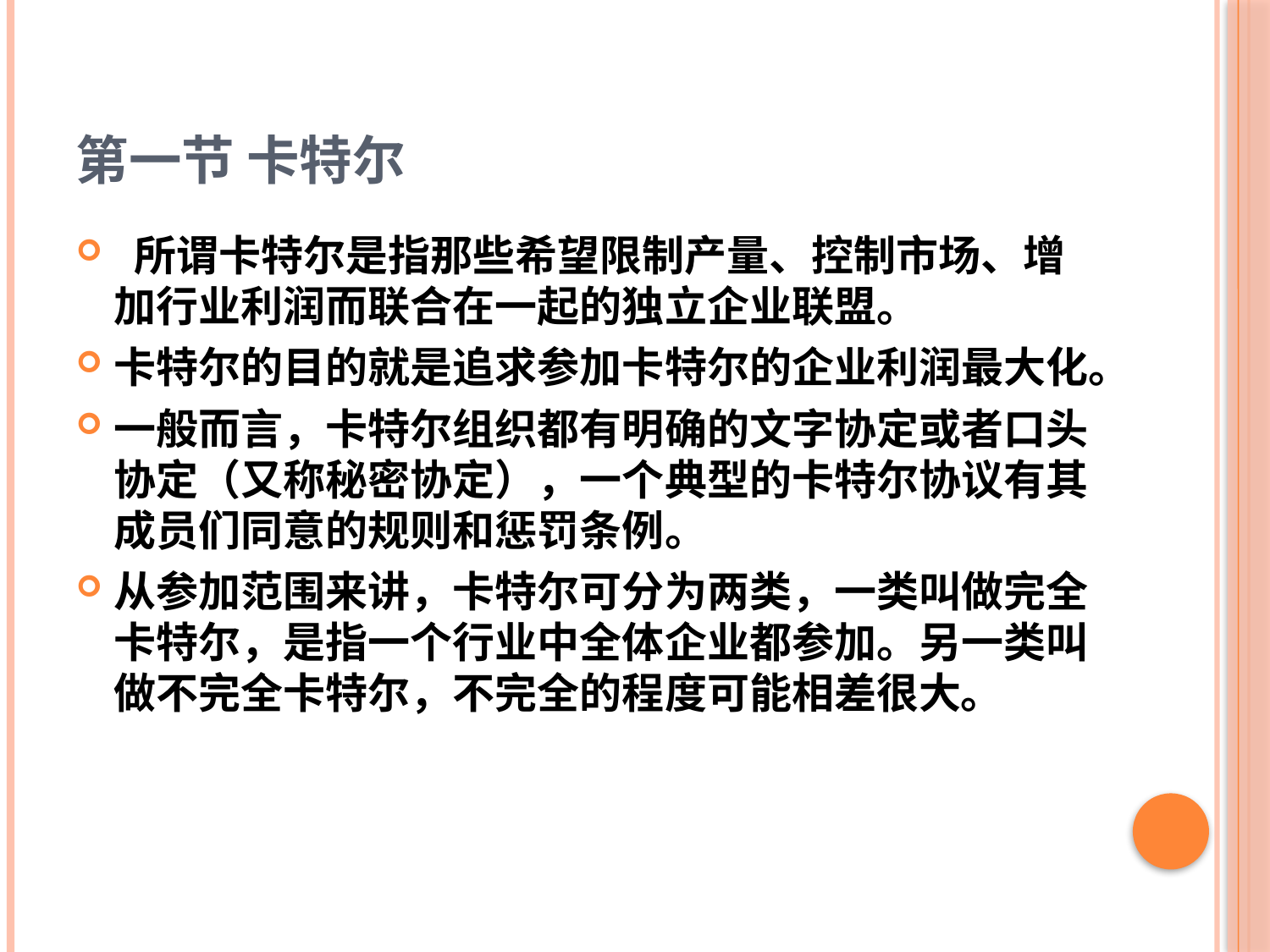

# 第一节 卡特尔
 所谓卡特尔是指那些希望限制产量、控制市场、增加行业利润而联合在一起的独立企业联盟。
卡特尔的目的就是追求参加卡特尔的企业利润最大化。
一般而言，卡特尔组织都有明确的文字协定或者口头协定（又称秘密协定），一个典型的卡特尔协议有其成员们同意的规则和惩罚条例。
从参加范围来讲，卡特尔可分为两类，一类叫做完全卡特尔，是指一个行业中全体企业都参加。另一类叫做不完全卡特尔，不完全的程度可能相差很大。